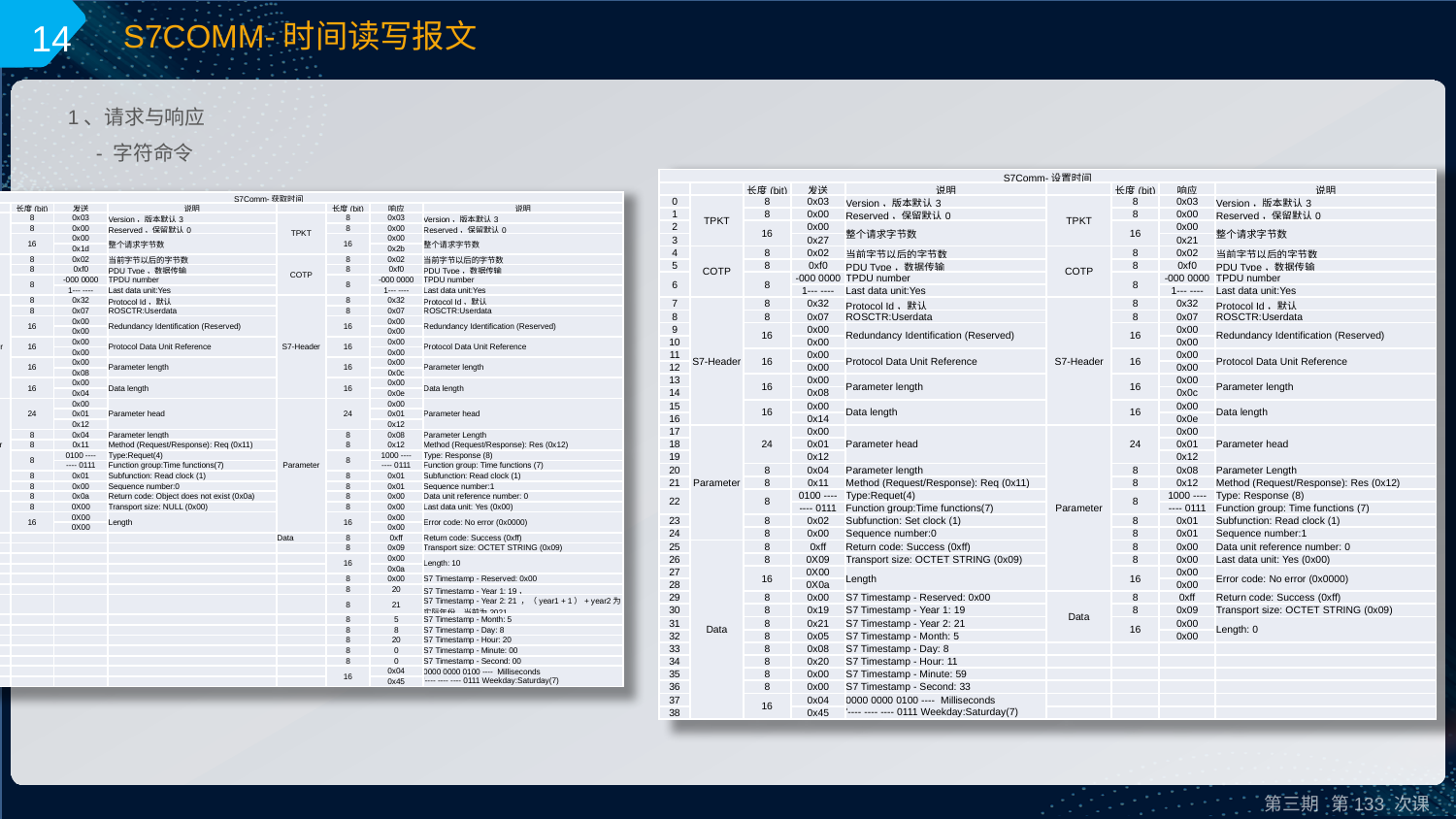

14
S7COMM-时间读写报文
1、请求与响应
     - 字符命令
| S7Comm-设置时间 |  |  |  |  |  |  |  |  |
| --- | --- | --- | --- | --- | --- | --- | --- | --- |
|  |  | 长度(bit) | 发送 | 说明 |  | 长度(bit) | 响应 | 说明 |
| 0 | TPKT | 8 | 0x03 | Version，版本默认3 | TPKT | 8 | 0x03 | Version，版本默认3 |
| 1 |  | 8 | 0x00 | Reserved，保留默认0 |  | 8 | 0x00 | Reserved，保留默认0 |
| 2 |  | 16 | 0x00 | 整个请求字节数 |  | 16 | 0x00 | 整个请求字节数 |
| 3 |  |  | 0x27 |  |  |  | 0x21 |  |
| 4 | COTP | 8 | 0x02 | 当前字节以后的字节数 | COTP | 8 | 0x02 | 当前字节以后的字节数 |
| 5 |  | 8 | 0xf0 | PDU Type，数据传输 |  | 8 | 0xf0 | PDU Type，数据传输 |
| 6 |  | 8 | -000 0000 | TPDU number |  | 8 | -000 0000 | TPDU number |
|  |  |  | 1--- ---- | Last data unit:Yes |  |  | 1--- ---- | Last data unit:Yes |
| 7 | S7-Header | 8 | 0x32 | Protocol Id，默认 | S7-Header | 8 | 0x32 | Protocol Id，默认 |
| 8 |  | 8 | 0x07 | ROSCTR:Userdata |  | 8 | 0x07 | ROSCTR:Userdata |
| 9 |  | 16 | 0x00 | Redundancy Identification (Reserved) |  | 16 | 0x00 | Redundancy Identification (Reserved) |
| 10 |  |  | 0x00 |  |  |  | 0x00 |  |
| 11 |  | 16 | 0x00 | Protocol Data Unit Reference |  | 16 | 0x00 | Protocol Data Unit Reference |
| 12 |  |  | 0x00 |  |  |  | 0x00 |  |
| 13 |  | 16 | 0x00 | Parameter length |  | 16 | 0x00 | Parameter length |
| 14 |  |  | 0x08 |  |  |  | 0x0c |  |
| 15 |  | 16 | 0x00 | Data length |  | 16 | 0x00 | Data length |
| 16 |  |  | 0x14 |  |  |  | 0x0e |  |
| 17 | Parameter | 24 | 0x00 | Parameter head | Parameter | 24 | 0x00 | Parameter head |
| 18 |  |  | 0x01 |  |  |  | 0x01 |  |
| 19 |  |  | 0x12 |  |  |  | 0x12 |  |
| 20 |  | 8 | 0x04 | Parameter length |  | 8 | 0x08 | Parameter Length |
| 21 |  | 8 | 0x11 | Method (Request/Response): Req (0x11) |  | 8 | 0x12 | Method (Request/Response): Res (0x12) |
| 22 |  | 8 | 0100 ---- | Type:Requet(4) |  | 8 | 1000 ---- | Type: Response (8) |
|  |  |  | ---- 0111 | Function group:Time functions(7) |  |  | ---- 0111 | Function group: Time functions (7) |
| 23 |  | 8 | 0x02 | Subfunction: Set clock (1) |  | 8 | 0x01 | Subfunction: Read clock (1) |
| 24 |  | 8 | 0x00 | Sequence number:0 |  | 8 | 0x01 | Sequence number:1 |
| 25 | Data | 8 | 0xff | Return code: Success (0xff) |  | 8 | 0x00 | Data unit reference number: 0 |
| 26 |  | 8 | 0X09 | Transport size: OCTET STRING (0x09) |  | 8 | 0x00 | Last data unit: Yes (0x00) |
| 27 |  | 16 | 0X00 | Length |  | 16 | 0x00 | Error code: No error (0x0000) |
| 28 |  |  | 0X0a |  |  |  | 0x00 |  |
| 29 |  | 8 | 0x00 | S7 Timestamp - Reserved: 0x00 | Data | 8 | 0xff | Return code: Success (0xff) |
| 30 |  | 8 | 0x19 | S7 Timestamp - Year 1: 19 |  | 8 | 0x09 | Transport size: OCTET STRING (0x09) |
| 31 |  | 8 | 0x21 | S7 Timestamp - Year 2: 21 |  | 16 | 0x00 | Length: 0 |
| 32 |  | 8 | 0x05 | S7 Timestamp - Month: 5 |  |  | 0x00 |  |
| 33 |  | 8 | 0x08 | S7 Timestamp - Day: 8 |  |  |  |  |
| 34 |  | 8 | 0x20 | S7 Timestamp - Hour: 11 |  |  |  |  |
| 35 |  | 8 | 0x00 | S7 Timestamp - Minute: 59 |  |  |  |  |
| 36 |  | 8 | 0x00 | S7 Timestamp - Second: 33 |  |  |  |  |
| 37 |  | 16 | 0x04 | 0000 0000 0100 ---- Milliseconds '---- ---- ---- 0111 Weekday:Saturday(7) |  |  |  |  |
| 38 |  |  | 0x45 |  |  |  |  |  |
| S7Comm-获取时间 |  |  |  |  |  |  |  |  |
| --- | --- | --- | --- | --- | --- | --- | --- | --- |
|  |  | 长度(bit) | 发送 | 说明 |  | 长度(bit) | 响应 | 说明 |
| 0 | TPKT | 8 | 0x03 | Version，版本默认3 | TPKT | 8 | 0x03 | Version，版本默认3 |
| 1 |  | 8 | 0x00 | Reserved，保留默认0 |  | 8 | 0x00 | Reserved，保留默认0 |
| 2 |  | 16 | 0x00 | 整个请求字节数 |  | 16 | 0x00 | 整个请求字节数 |
| 3 |  |  | 0x1d |  |  |  | 0x2b |  |
| 4 | COTP | 8 | 0x02 | 当前字节以后的字节数 | COTP | 8 | 0x02 | 当前字节以后的字节数 |
| 5 |  | 8 | 0xf0 | PDU Type，数据传输 |  | 8 | 0xf0 | PDU Type，数据传输 |
| 6 |  | 8 | -000 0000 | TPDU number |  | 8 | -000 0000 | TPDU number |
|  |  |  | 1--- ---- | Last data unit:Yes |  |  | 1--- ---- | Last data unit:Yes |
| 7 | S7-Header | 8 | 0x32 | Protocol Id，默认 | S7-Header | 8 | 0x32 | Protocol Id，默认 |
| 8 |  | 8 | 0x07 | ROSCTR:Userdata |  | 8 | 0x07 | ROSCTR:Userdata |
| 9 |  | 16 | 0x00 | Redundancy Identification (Reserved) |  | 16 | 0x00 | Redundancy Identification (Reserved) |
| 10 |  |  | 0x00 |  |  |  | 0x00 |  |
| 11 |  | 16 | 0x00 | Protocol Data Unit Reference |  | 16 | 0x00 | Protocol Data Unit Reference |
| 12 |  |  | 0x00 |  |  |  | 0x00 |  |
| 13 |  | 16 | 0x00 | Parameter length |  | 16 | 0x00 | Parameter length |
| 14 |  |  | 0x08 |  |  |  | 0x0c |  |
| 15 |  | 16 | 0x00 | Data length |  | 16 | 0x00 | Data length |
| 16 |  |  | 0x04 |  |  |  | 0x0e |  |
| 17 | Parameter | 24 | 0x00 | Parameter head | Parameter | 24 | 0x00 | Parameter head |
| 18 |  |  | 0x01 |  |  |  | 0x01 |  |
| 19 |  |  | 0x12 |  |  |  | 0x12 |  |
| 20 |  | 8 | 0x04 | Parameter length |  | 8 | 0x08 | Parameter Length |
| 21 |  |  |  |  |  | 8 | 0x12 | Method (Request/Response): Res (0x12) |
|  |  | 8 | 0x11 | Method (Request/Response): Req (0x11) |  |  |  |  |
| 22 |  | 8 | 0100 ---- | Type:Requet(4) |  | 8 | 1000 ---- | Type: Response (8) |
|  |  |  | ---- 0111 | Function group:Time functions(7) |  |  | ---- 0111 | Function group: Time functions (7) |
| 23 |  | 8 | 0x01 | Subfunction: Read clock (1) |  | 8 | 0x01 | Subfunction: Read clock (1) |
| 24 |  | 8 | 0x00 | Sequence number:0 |  | 8 | 0x01 | Sequence number:1 |
| 25 | Data | 8 | 0x0a | Return code: Object does not exist (0x0a) |  | 8 | 0x00 | Data unit reference number: 0 |
| 26 |  | 8 | 0X00 | Transport size: NULL (0x00) |  | 8 | 0x00 | Last data unit: Yes (0x00) |
| 27 |  | 16 | 0X00 | Length |  | 16 | 0x00 | Error code: No error (0x0000) |
| 28 |  |  | 0X00 |  |  |  | 0x00 |  |
| 29 |  |  |  |  | Data | 8 | 0xff | Return code: Success (0xff) |
| 30 |  |  |  |  |  | 8 | 0x09 | Transport size: OCTET STRING (0x09) |
| 31 |  |  |  |  |  | 16 | 0x00 | Length: 10 |
| 32 |  |  |  |  |  |  | 0x0a |  |
| 33 |  |  |  |  |  | 8 | 0x00 | S7 Timestamp - Reserved: 0x00 |
| 34 |  |  |  |  |  | 8 | 20 | S7 Timestamp - Year 1: 19， |
| 35 |  |  |  |  |  | 8 | 21 | S7 Timestamp - Year 2: 21 ，（year1 + 1）+ year2为实际年份，当前为2021 |
| 36 |  |  |  |  |  | 8 | 5 | S7 Timestamp - Month: 5 |
| 37 |  |  |  |  |  | 8 | 8 | S7 Timestamp - Day: 8 |
| 38 |  |  |  |  |  | 8 | 20 | S7 Timestamp - Hour: 20 |
| 39 |  |  |  |  |  | 8 | 0 | S7 Timestamp - Minute: 00 |
| 40 |  |  |  |  |  | 8 | 0 | S7 Timestamp - Second: 00 |
| 41 |  |  |  |  |  | 16 | 0x04 | 0000 0000 0100 ---- Milliseconds '---- ---- ---- 0111 Weekday:Saturday(7) |
| 42 |  |  |  |  |  |  | 0x45 |  |